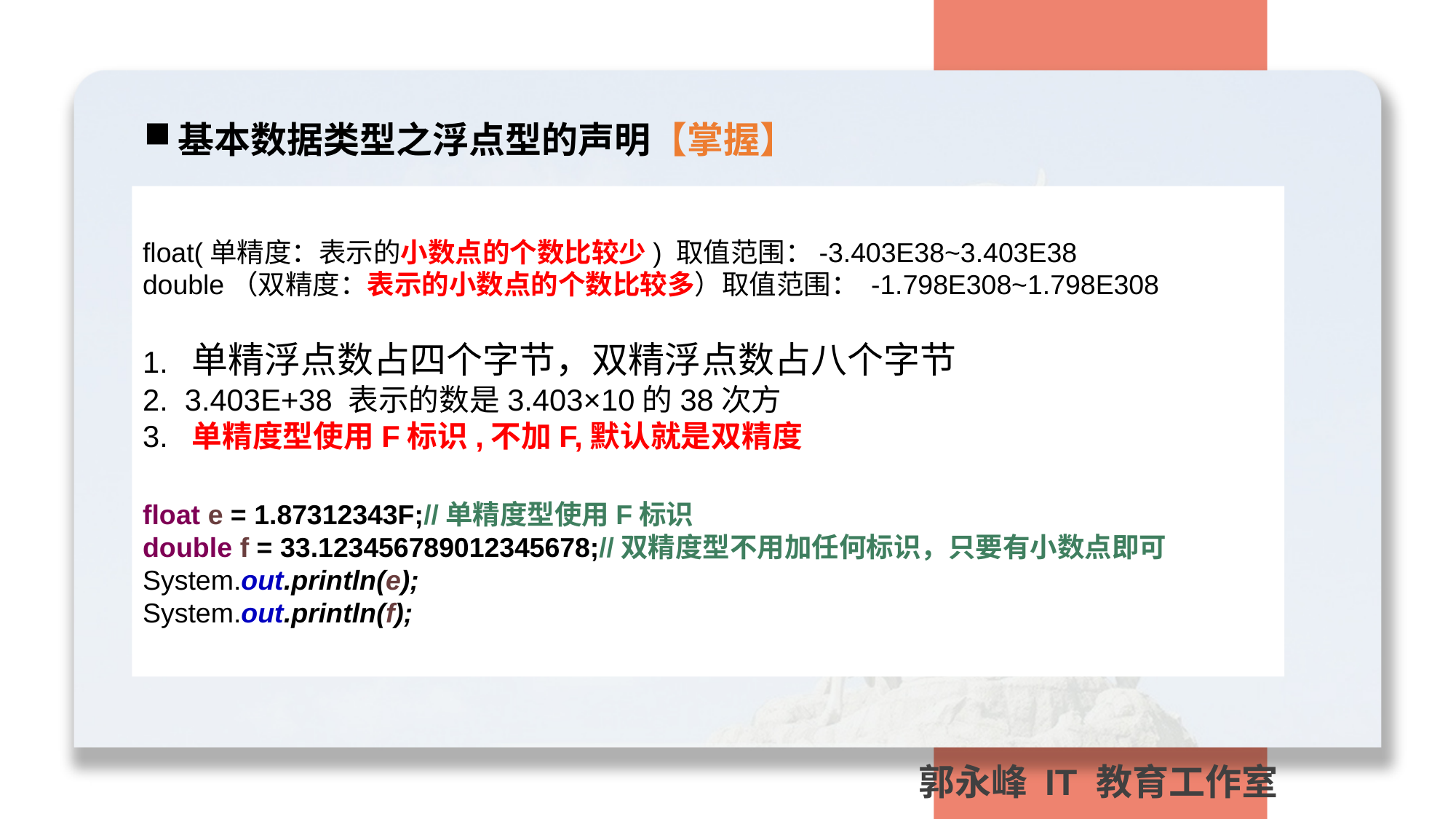

基本数据类型之浮点型的声明【掌握】
float(单精度：表示的小数点的个数比较少) 取值范围：-3.403E38~3.403E38
double（双精度：表示的小数点的个数比较多）取值范围： -1.798E308~1.798E308

1.  单精浮点数占四个字节，双精浮点数占八个字节
2.  3.403E+38 表示的数是3.403×10的38次方
3.  单精度型使用F标识,不加F,默认就是双精度

float e = 1.87312343F;//单精度型使用F标识
double f = 33.123456789012345678;//双精度型不用加任何标识，只要有小数点即可
System.out.println(e);
System.out.println(f);